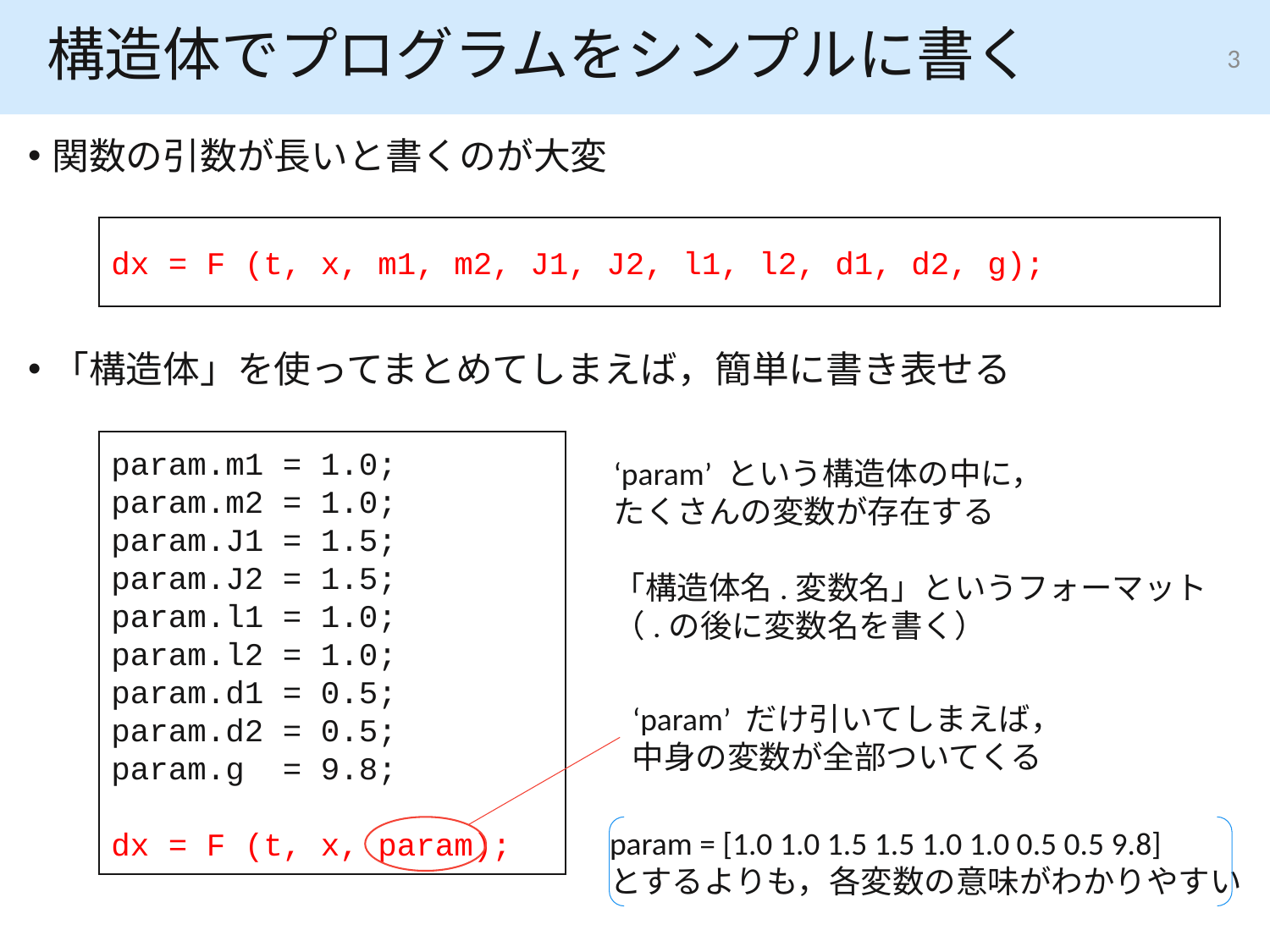

# 構造体でプログラムをシンプルに書く
3
関数の引数が長いと書くのが大変

「構造体」を使ってまとめてしまえば，簡単に書き表せる
dx = F (t, x, m1, m2, J1, J2, l1, l2, d1, d2, g);
param.m1 = 1.0;
param.m2 = 1.0;
param.J1 = 1.5;
param.J2 = 1.5;
param.l1 = 1.0;
param.l2 = 1.0;
param.d1 = 0.5;
param.d2 = 0.5;
param.g  = 9.8;

dx = F (t, x, param);
‘param’ という構造体の中に，
たくさんの変数が存在する

「構造体名.変数名」というフォーマット
（.の後に変数名を書く）
‘param’ だけ引いてしまえば，
中身の変数が全部ついてくる

param = [1.0 1.0 1.5 1.5 1.0 1.0 0.5 0.5 9.8]
とするよりも，各変数の意味がわかりやすい